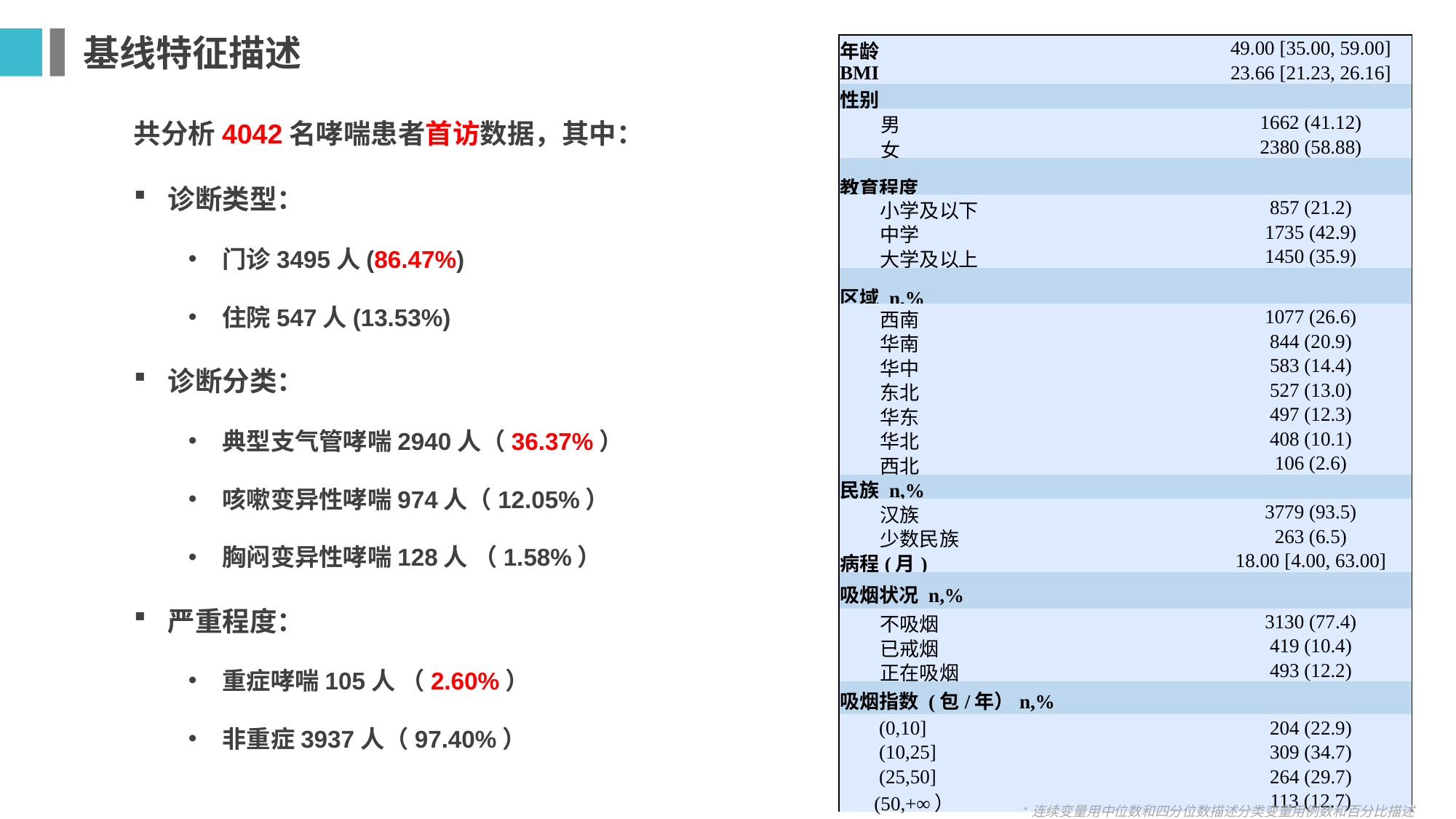

基线特征描述

| 年龄 | 49.00 [35.00, 59.00] |
| --- | --- |
| BMI | 23.66 [21.23, 26.16] |
| 性别 |  |
| 男 | 1662 (41.12) |
| 女 | 2380 (58.88) |
| 教育程度 |  |
| 小学及以下 | 857 (21.2) |
| 中学 | 1735 (42.9) |
| 大学及以上 | 1450 (35.9) |
| 区域 n,% |  |
| 西南 | 1077 (26.6) |
| 华南 | 844 (20.9) |
| 华中 | 583 (14.4) |
| 东北 | 527 (13.0) |
| 华东 | 497 (12.3) |
| 华北 | 408 (10.1) |
| 西北 | 106 (2.6) |
| 民族 n,% |  |
| 汉族 | 3779 (93.5) |
| 少数民族 | 263 (6.5) |
| 病程(月) | 18.00 [4.00, 63.00] |
| 吸烟状况 n,% |  |
| 不吸烟 | 3130 (77.4) |
| 已戒烟 | 419 (10.4) |
| 正在吸烟 | 493 (12.2) |
| 吸烟指数 (包/年）n,% |  |
| (0,10] | 204 (22.9) |
| (10,25] | 309 (34.7) |
| (25,50] | 264 (29.7) |
| (50,+∞） | 113 (12.7) |
共分析4042名哮喘患者首访数据，其中：
诊断类型：
门诊3495人(86.47%)
住院547人(13.53%)
诊断分类：
典型支气管哮喘2940人（36.37%）
咳嗽变异性哮喘974人（12.05%）
胸闷变异性哮喘128人 （1.58%）
严重程度：
重症哮喘105人 （2.60%）
非重症3937人（97.40%）

*连续变量用中位数和四分位数描述分类变量用例数和百分比描述